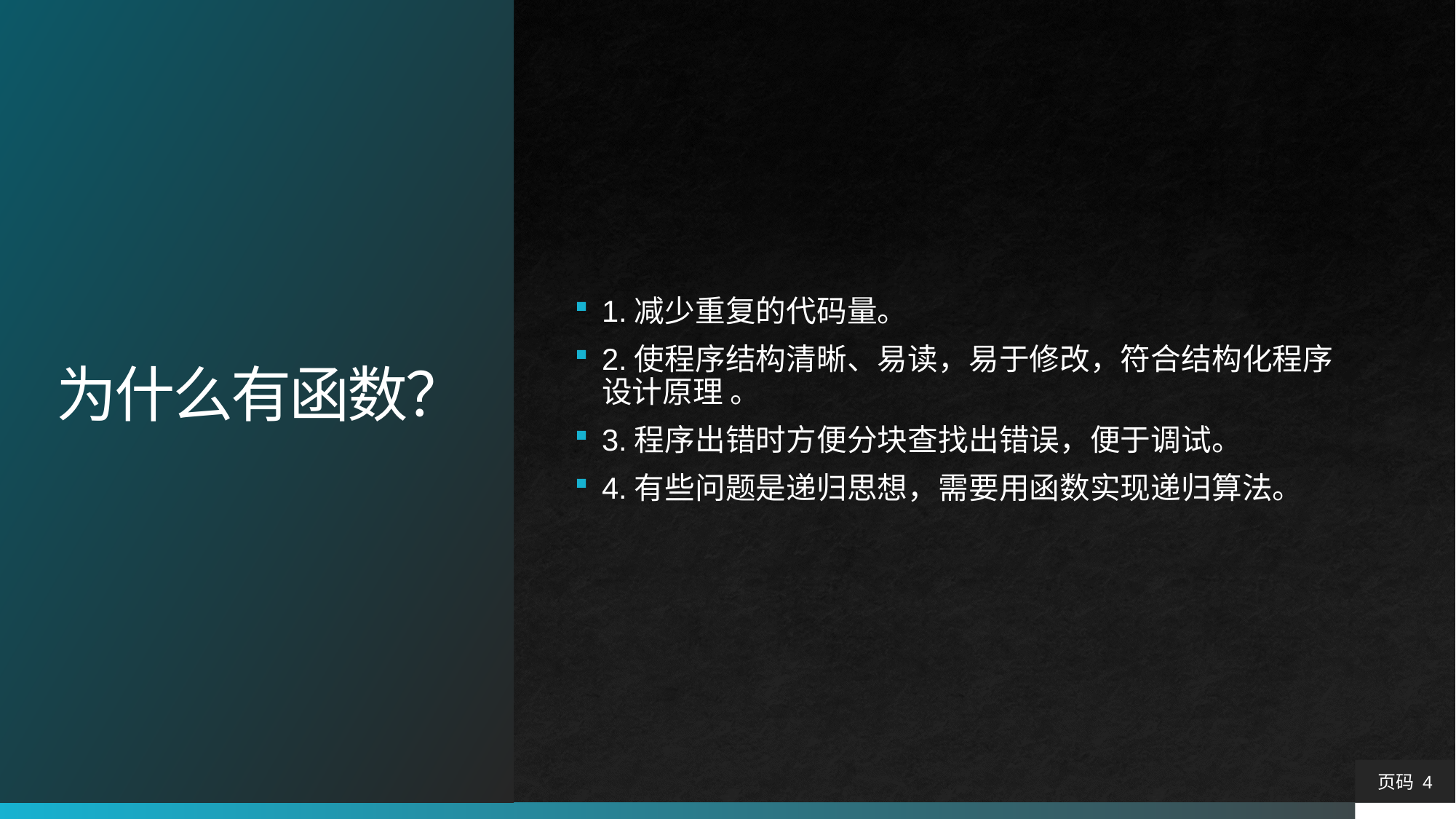

# 为什么有函数？
1.减少重复的代码量。
2.使程序结构清晰、易读，易于修改，符合结构化程序设计原理 。
3.程序出错时方便分块查找出错误，便于调试。
4.有些问题是递归思想，需要用函数实现递归算法。
页码 4